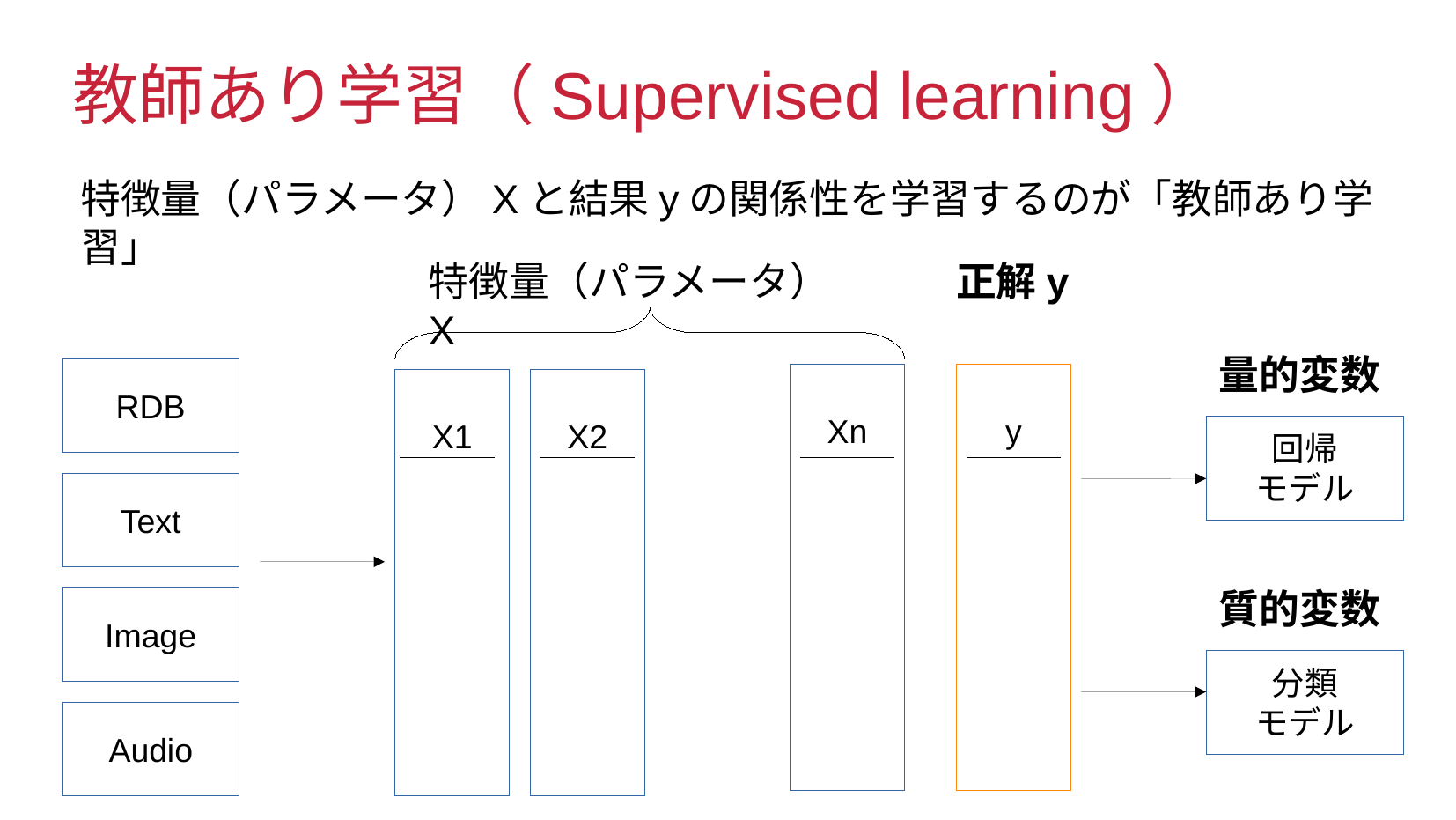

教師あり学習（Supervised learning）

特徴量（パラメータ）Xと結果yの関係性を学習するのが「教師あり学習」
特徴量（パラメータ）X
正解y
量的変数
RDB

Xn

y

X1

X2
回帰
モデル

Text

質的変数
Image
分類
モデル

Audio